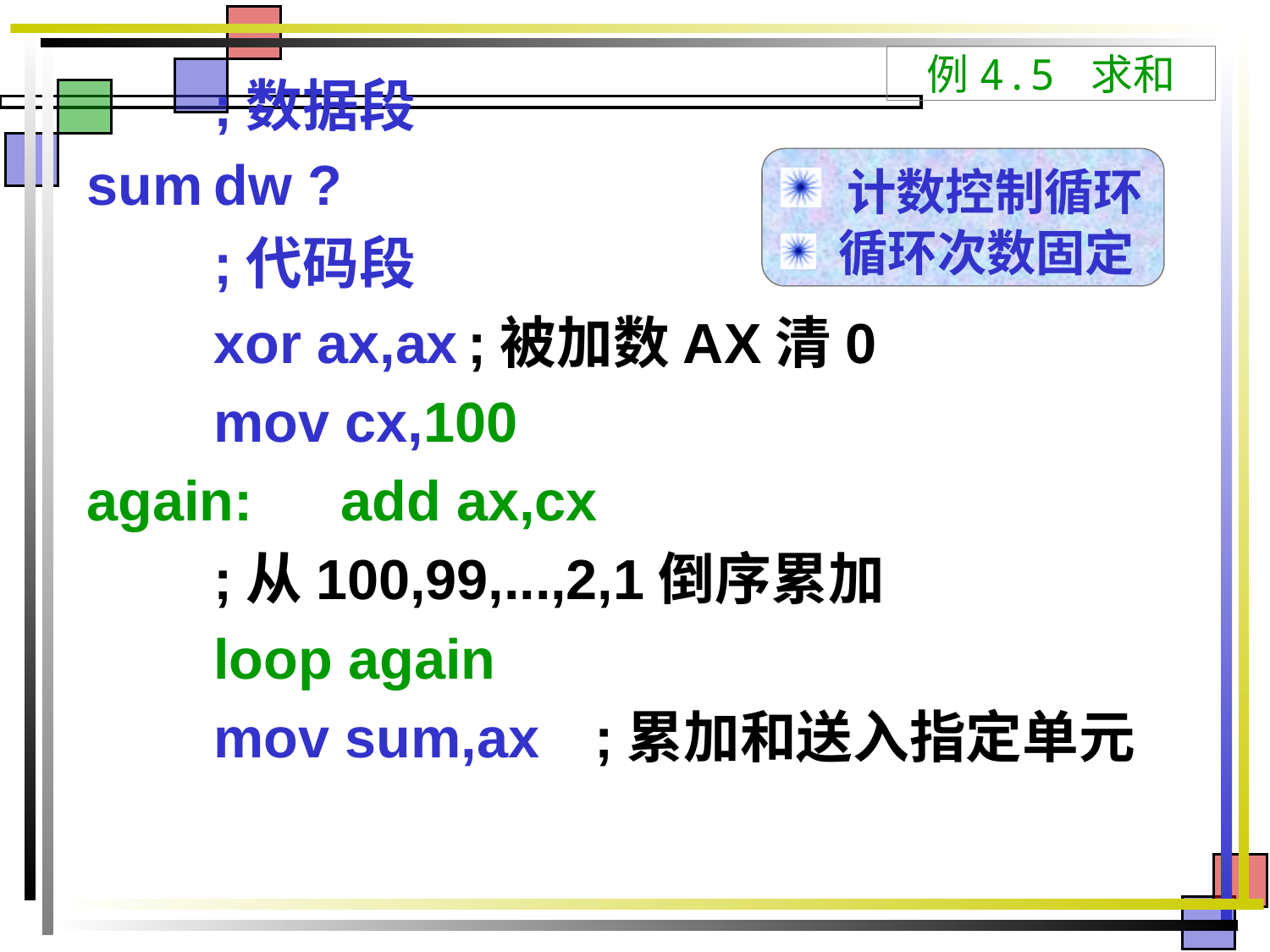

# 例4.5 求和
	;数据段
sum	dw ?
	;代码段
	xor ax,ax	;被加数AX清0
	mov cx,100
again:	add ax,cx
	;从100,99,...,2,1倒序累加
	loop again
	mov sum,ax	;累加和送入指定单元
 计数控制循环
 循环次数固定